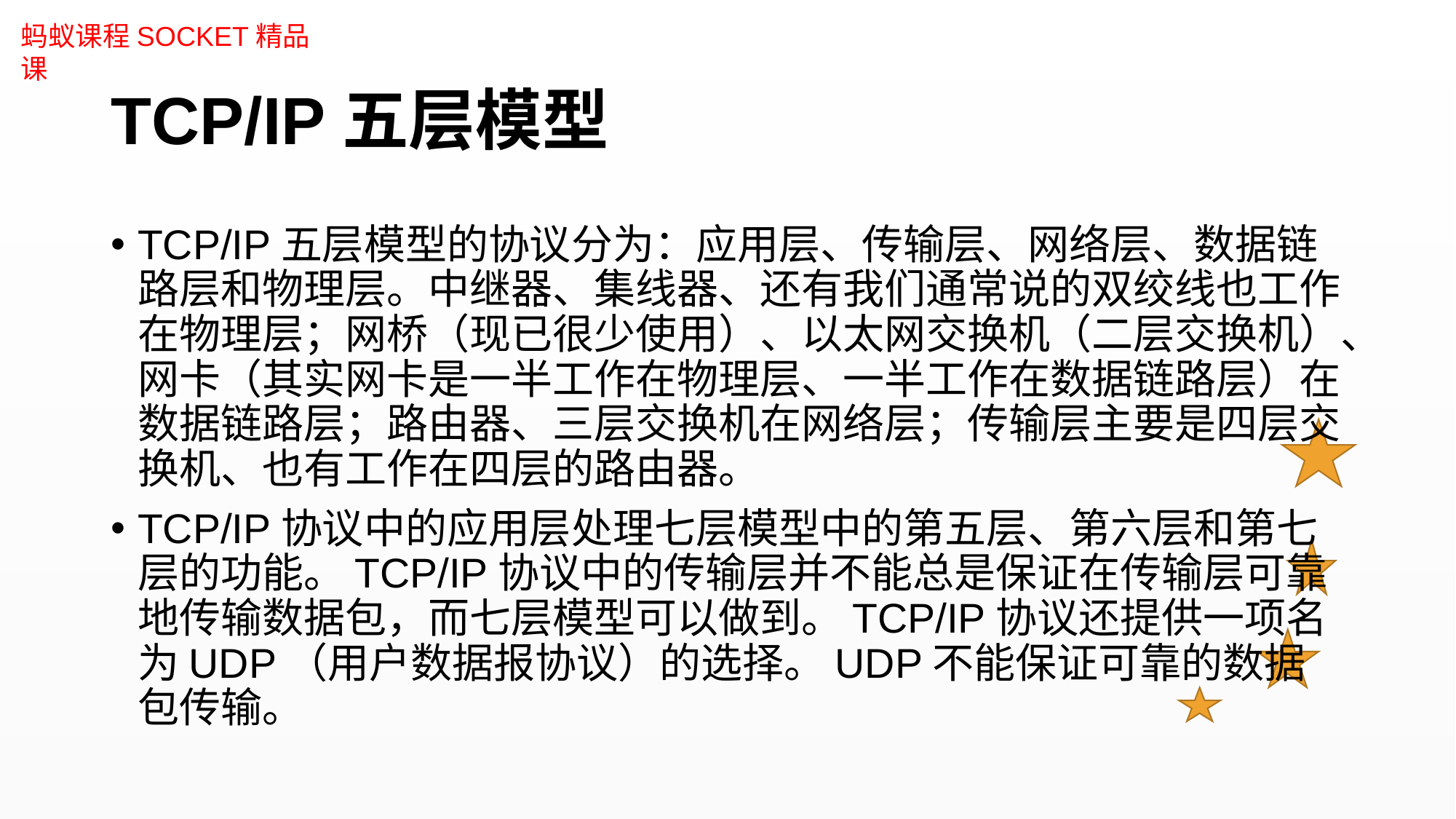

# TCP/IP五层模型
TCP/IP五层模型的协议分为：应用层、传输层、网络层、数据链路层和物理层。中继器、集线器、还有我们通常说的双绞线也工作在物理层；网桥（现已很少使用）、以太网交换机（二层交换机）、网卡（其实网卡是一半工作在物理层、一半工作在数据链路层）在数据链路层；路由器、三层交换机在网络层；传输层主要是四层交换机、也有工作在四层的路由器。
TCP/IP协议中的应用层处理七层模型中的第五层、第六层和第七层的功能。TCP/IP协议中的传输层并不能总是保证在传输层可靠地传输数据包，而七层模型可以做到。TCP/IP协议还提供一项名为UDP（用户数据报协议）的选择。UDP不能保证可靠的数据包传输。